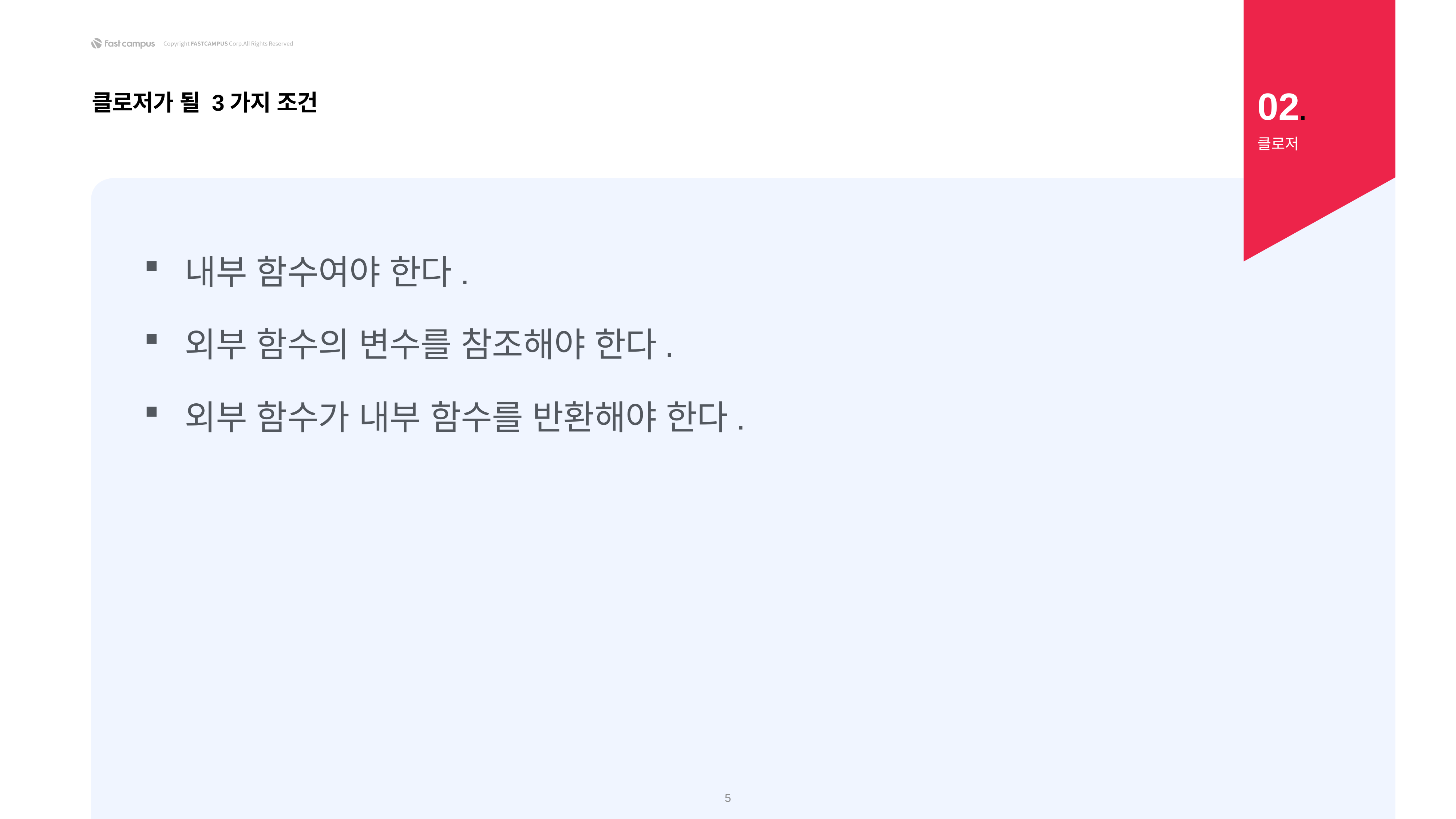

02.
클로저가 될 3가지 조건
클로저
내부 함수여야 한다.
외부 함수의 변수를 참조해야 한다.
외부 함수가 내부 함수를 반환해야 한다.
5